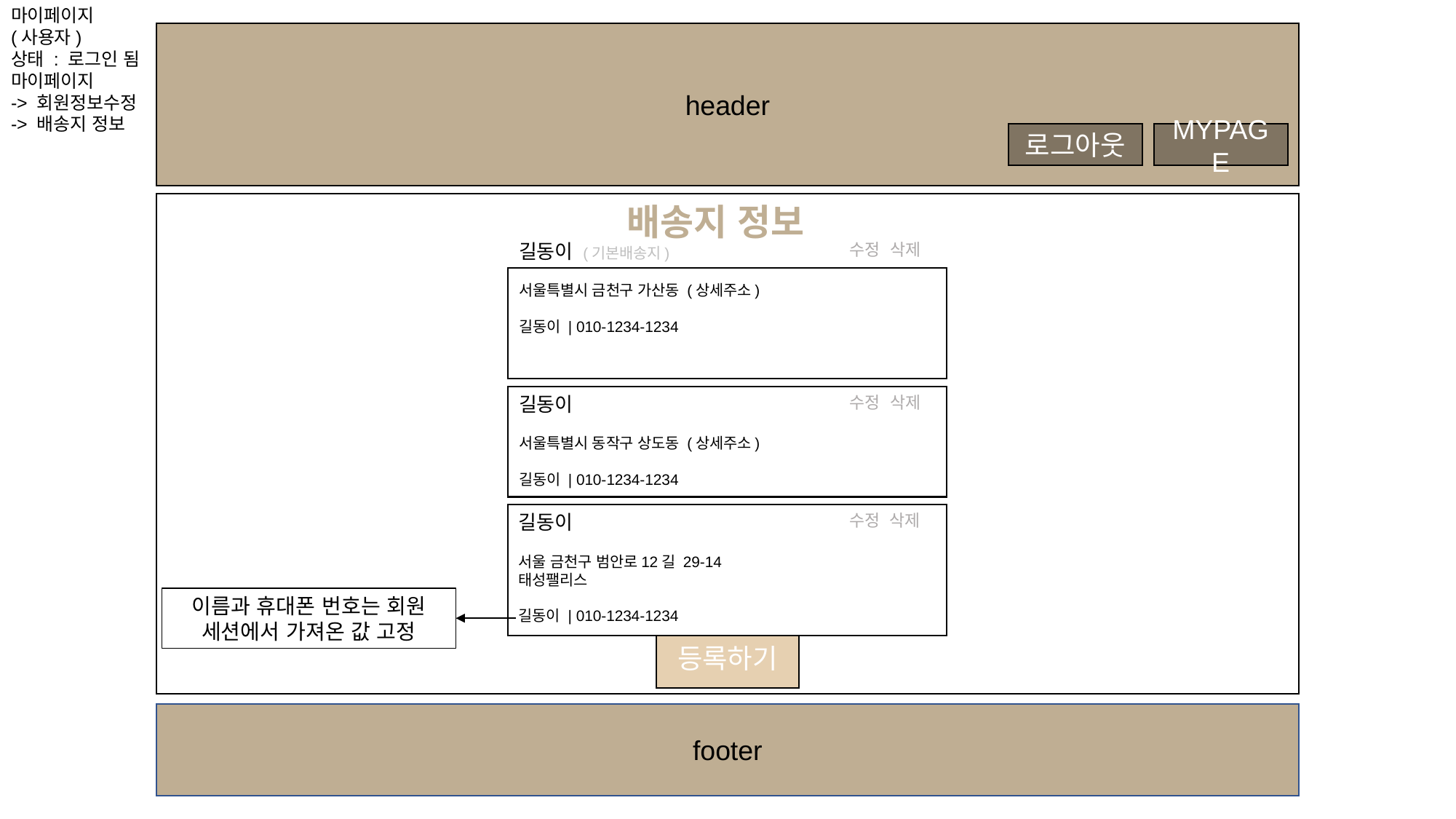

마이페이지
(사용자)
상태 : 로그인 됨
마이페이지
-> 회원정보수정
-> 배송지 정보
header
로그아웃
MYPAGE

배송지 정보
길동이 (기본배송지)

서울특별시 금천구 가산동 (상세주소)

길동이 | 010-1234-1234
수정  삭제

길동이

서울특별시 동작구 상도동 (상세주소)

길동이 | 010-1234-1234
수정  삭제
길동이

서울 금천구 범안로12길 29-14
태성팰리스

길동이 | 010-1234-1234
수정  삭제

이름과 휴대폰 번호는 회원 세션에서 가져온 값 고정
등록하기
footer